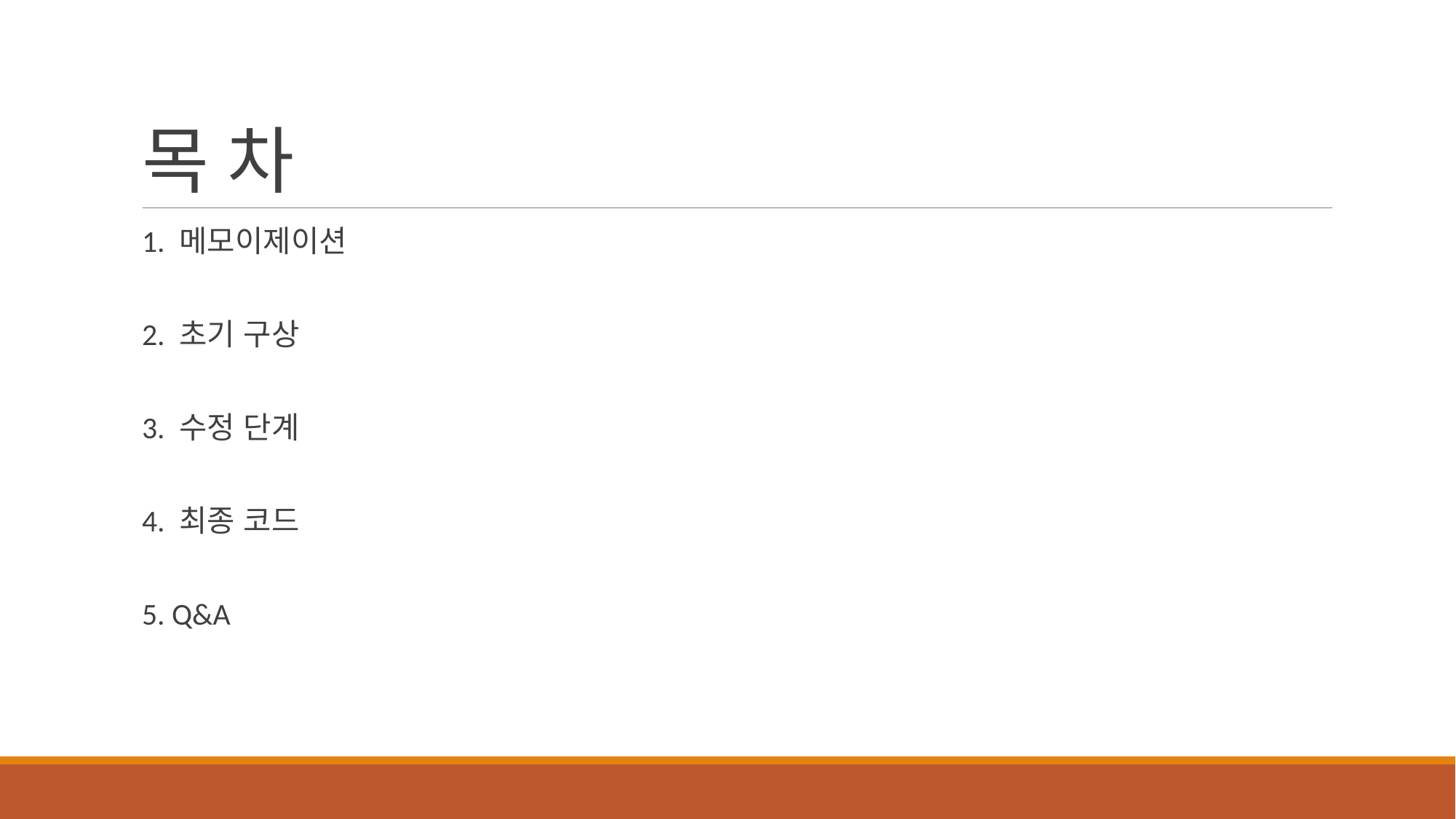

# 목 차
1. 메모이제이션

2. 초기 구상

3. 수정 단계

4. 최종 코드

5. Q&A